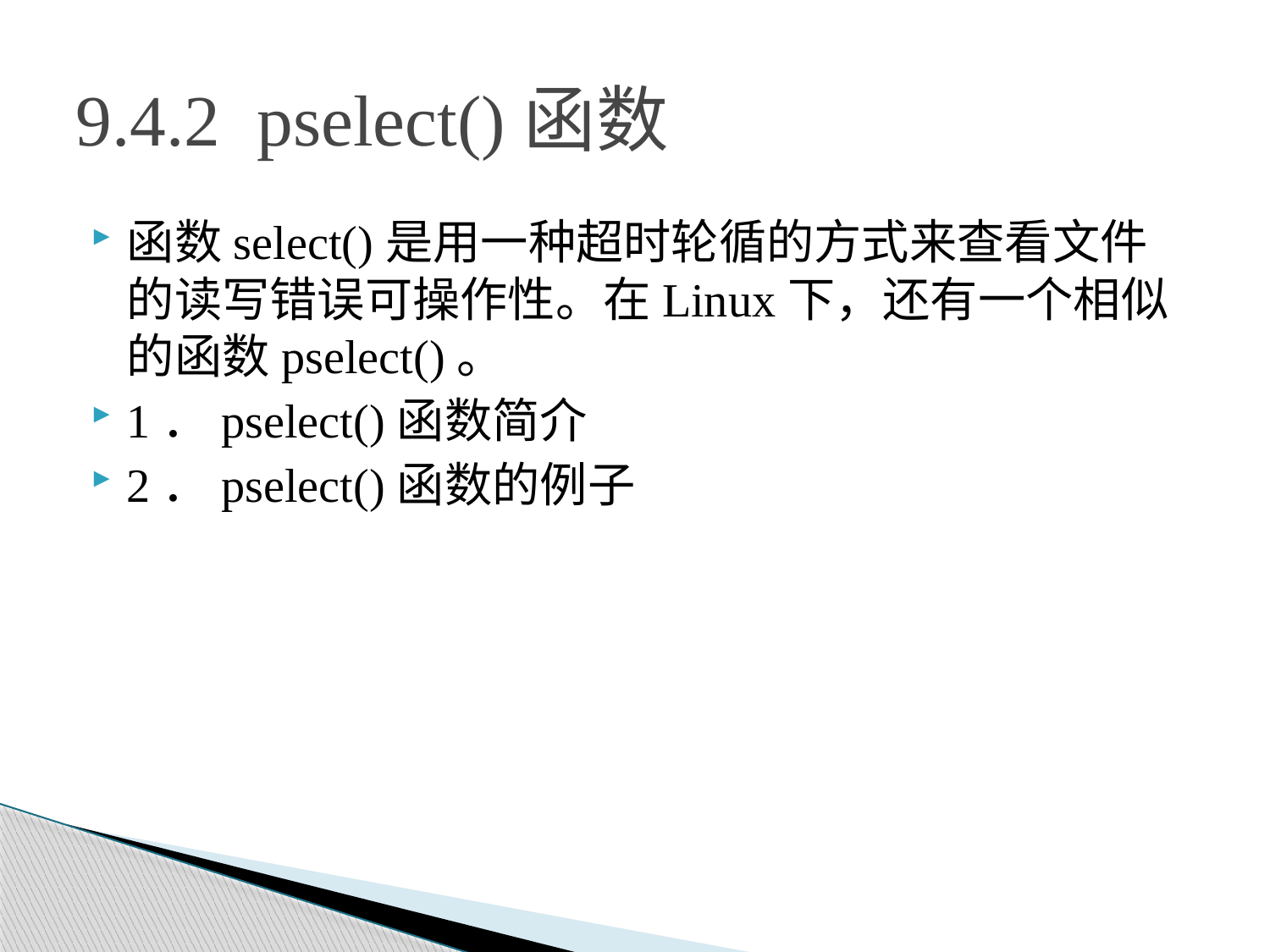

# 9.4.2  pselect()函数
函数select()是用一种超时轮循的方式来查看文件的读写错误可操作性。在Linux下，还有一个相似的函数pselect()。
1．pselect()函数简介
2．pselect()函数的例子